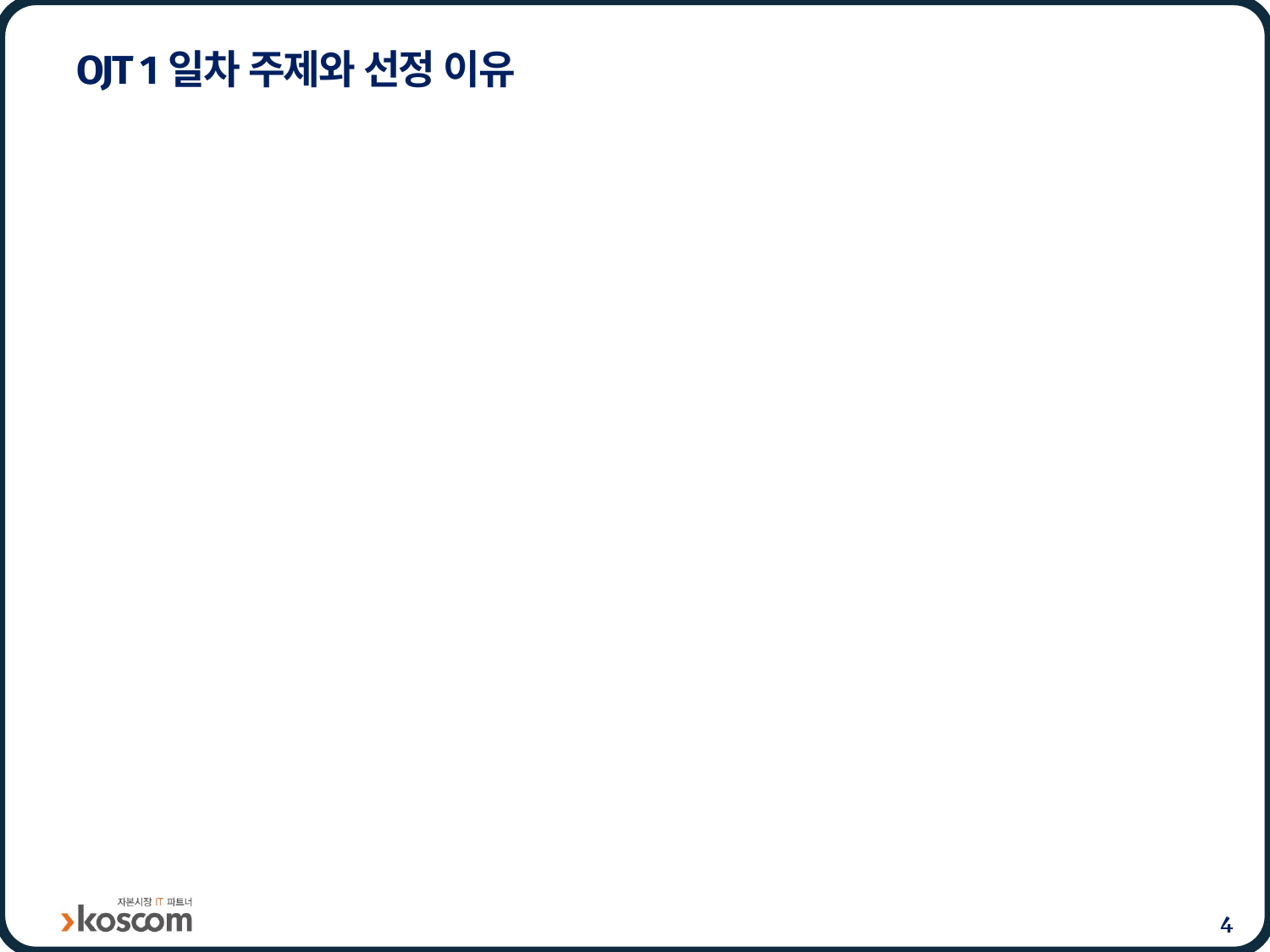

# OJT 1일차 주제와 선정 이유
4